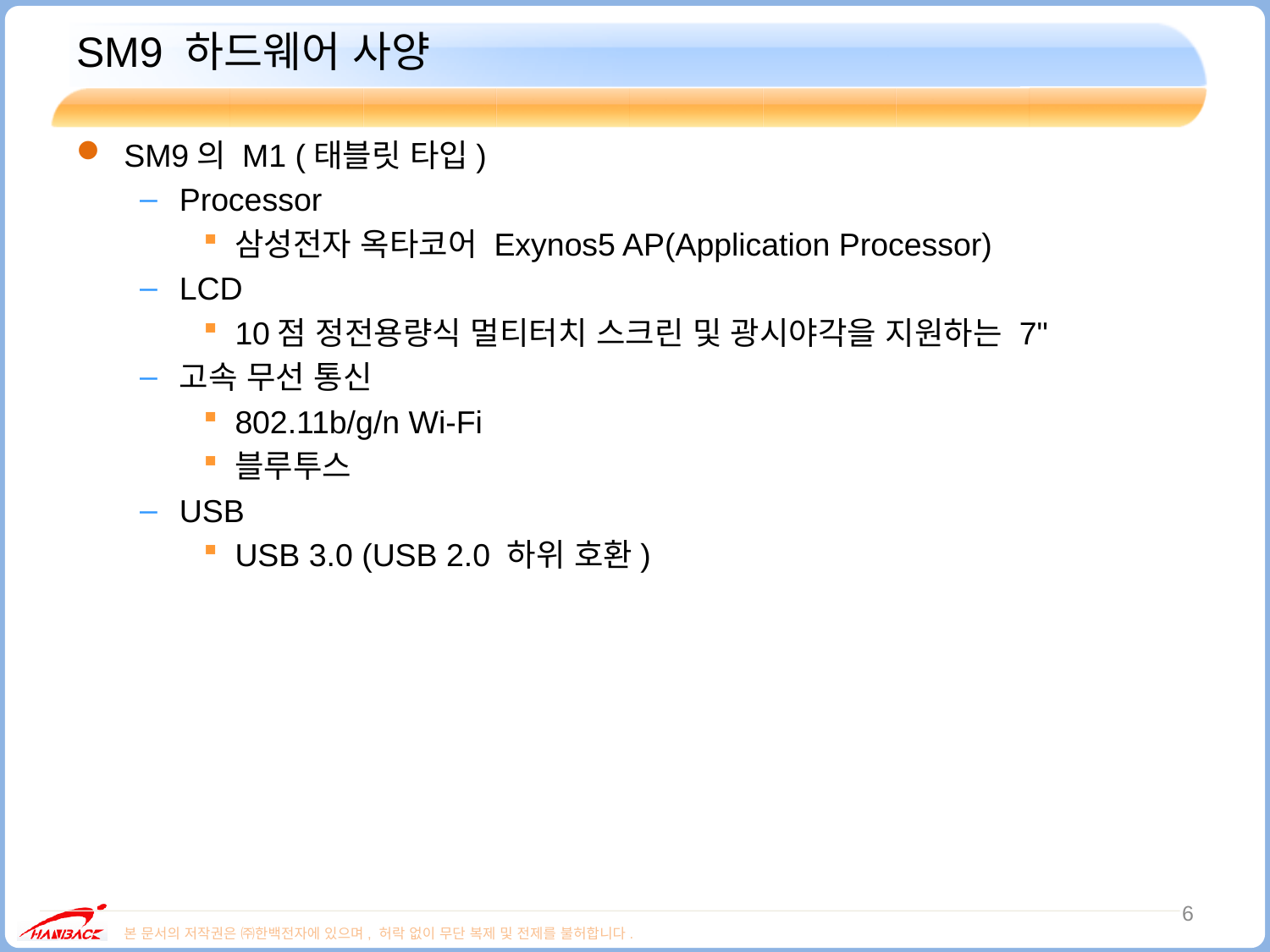

# SM9 하드웨어 사양
SM9의 M1 (태블릿 타입)
Processor
삼성전자 옥타코어 Exynos5 AP(Application Processor)
LCD
10점 정전용량식 멀티터치 스크린 및 광시야각을 지원하는 7"
고속 무선 통신
802.11b/g/n Wi-Fi
블루투스
USB
USB 3.0 (USB 2.0 하위 호환)
6